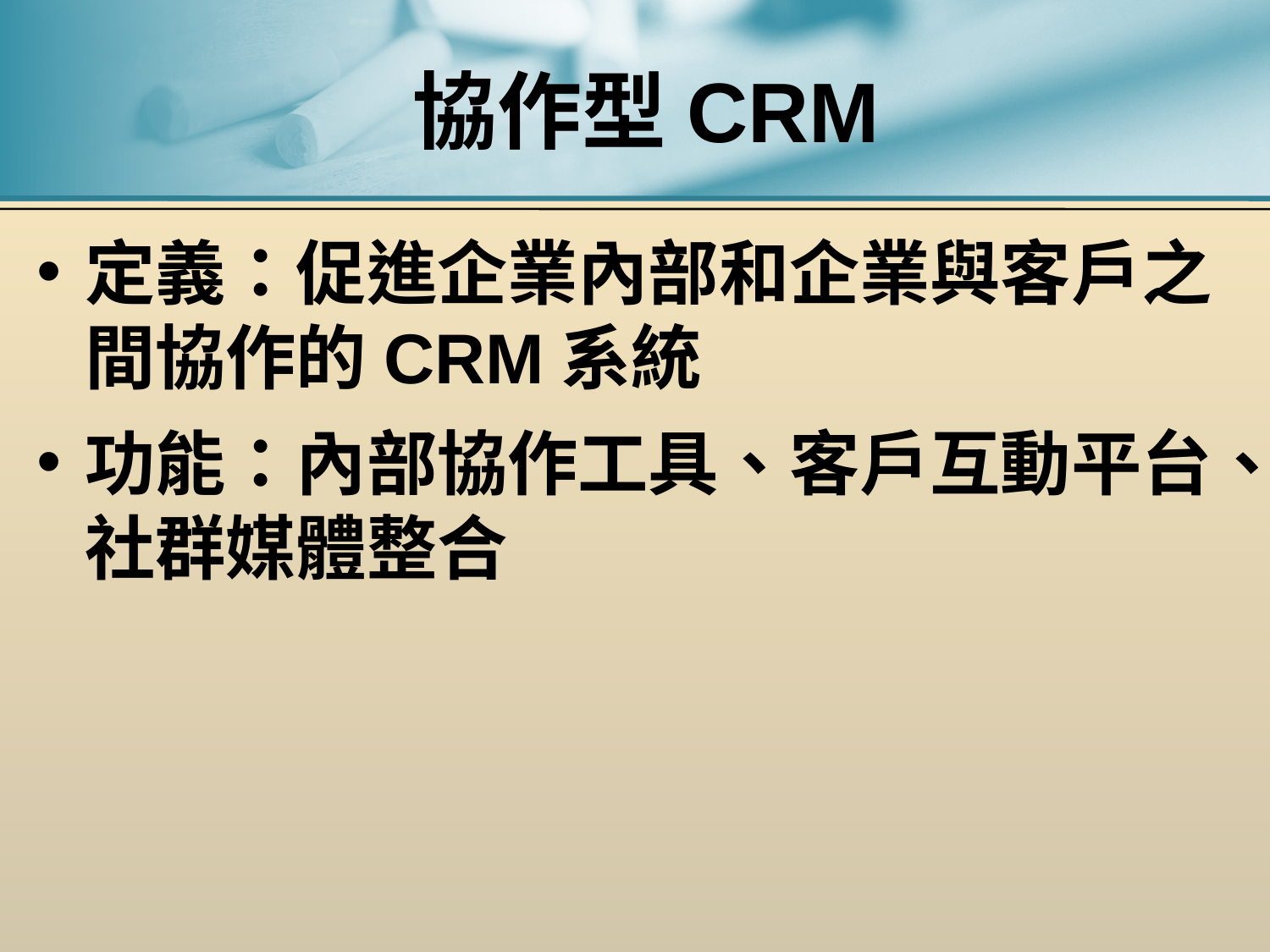

# 協作型CRM
定義：促進企業內部和企業與客戶之間協作的CRM系統
功能：內部協作工具、客戶互動平台、社群媒體整合